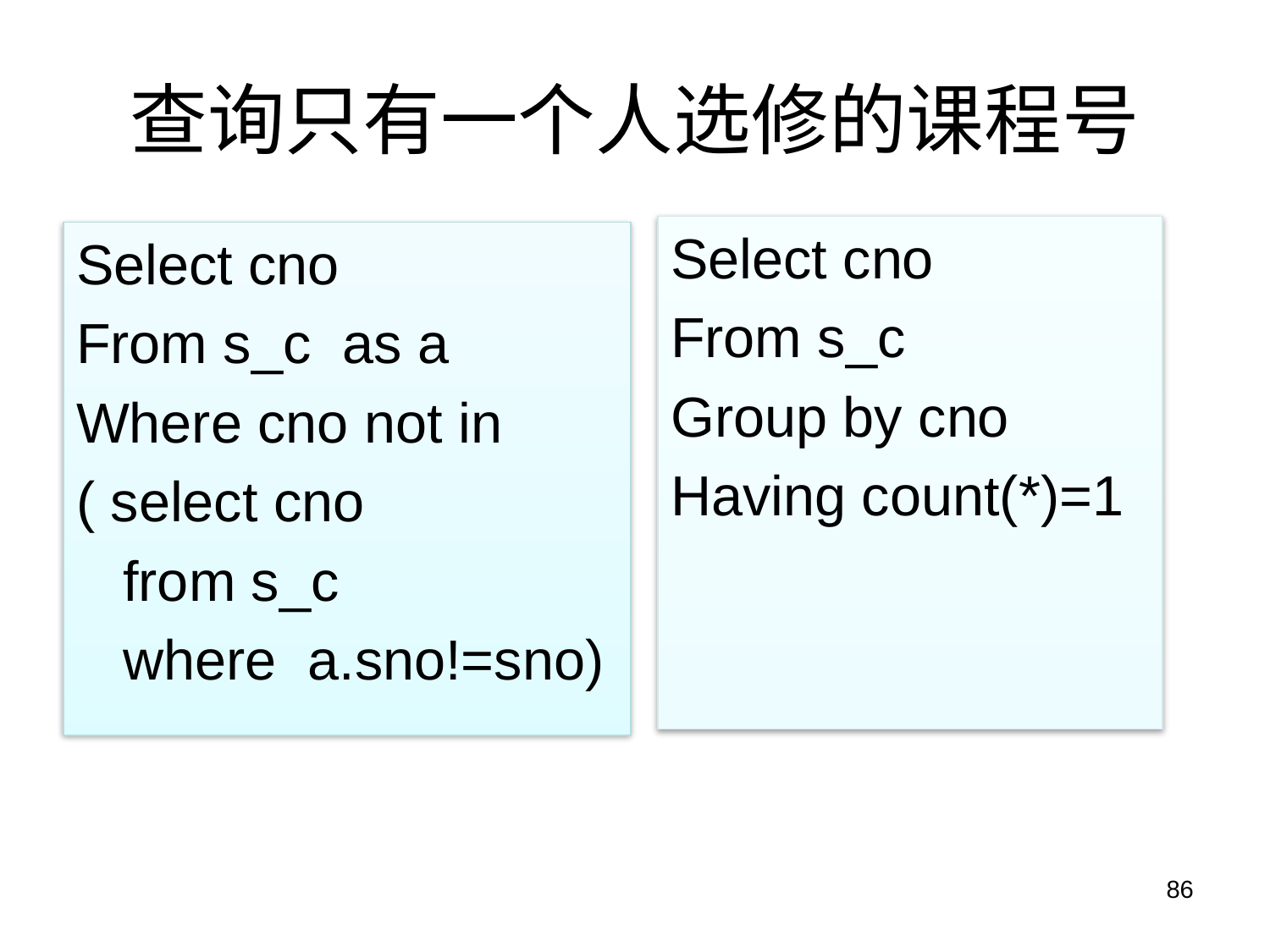

# 查询只有一个人选修的课程号
Select cno
From s_c
Group by cno
Having count(*)=1
Select cno
From s_c  as a
Where cno not in
( select cno
   from s_c
   where  a.sno!=sno)
86